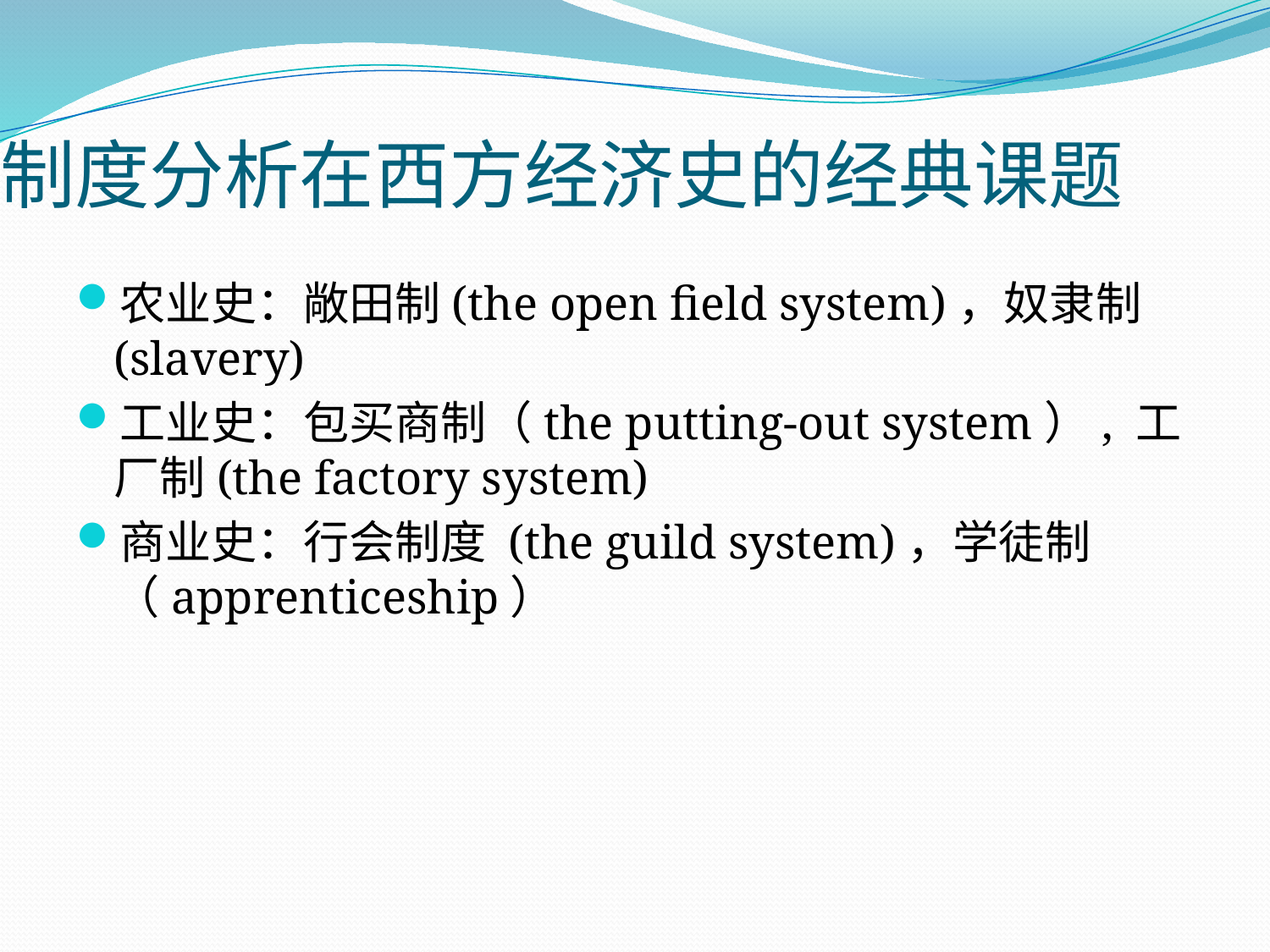

# 制度分析在西方经济史的经典课题
农业史：敞田制(the open field system)，奴隶制 (slavery)
工业史：包买商制（the putting-out system）, 工厂制(the factory system)
商业史：行会制度 (the guild system)，学徒制（apprenticeship）